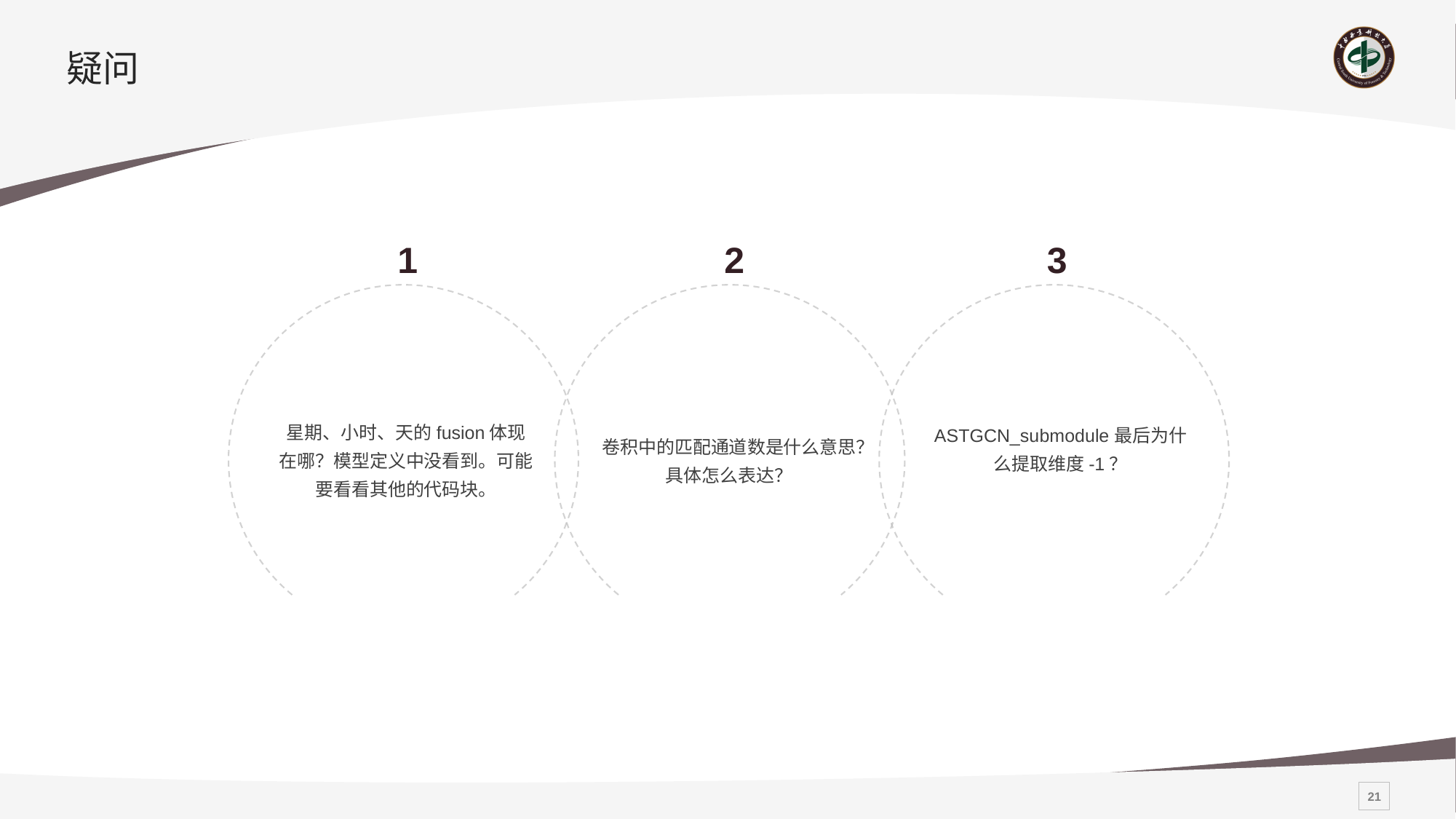

# 疑问
1
2
3

星期、小时、天的fusion体现在哪？模型定义中没看到。可能要看看其他的代码块。
ASTGCN_submodule最后为什么提取维度-1？
卷积中的匹配通道数是什么意思？具体怎么表达？